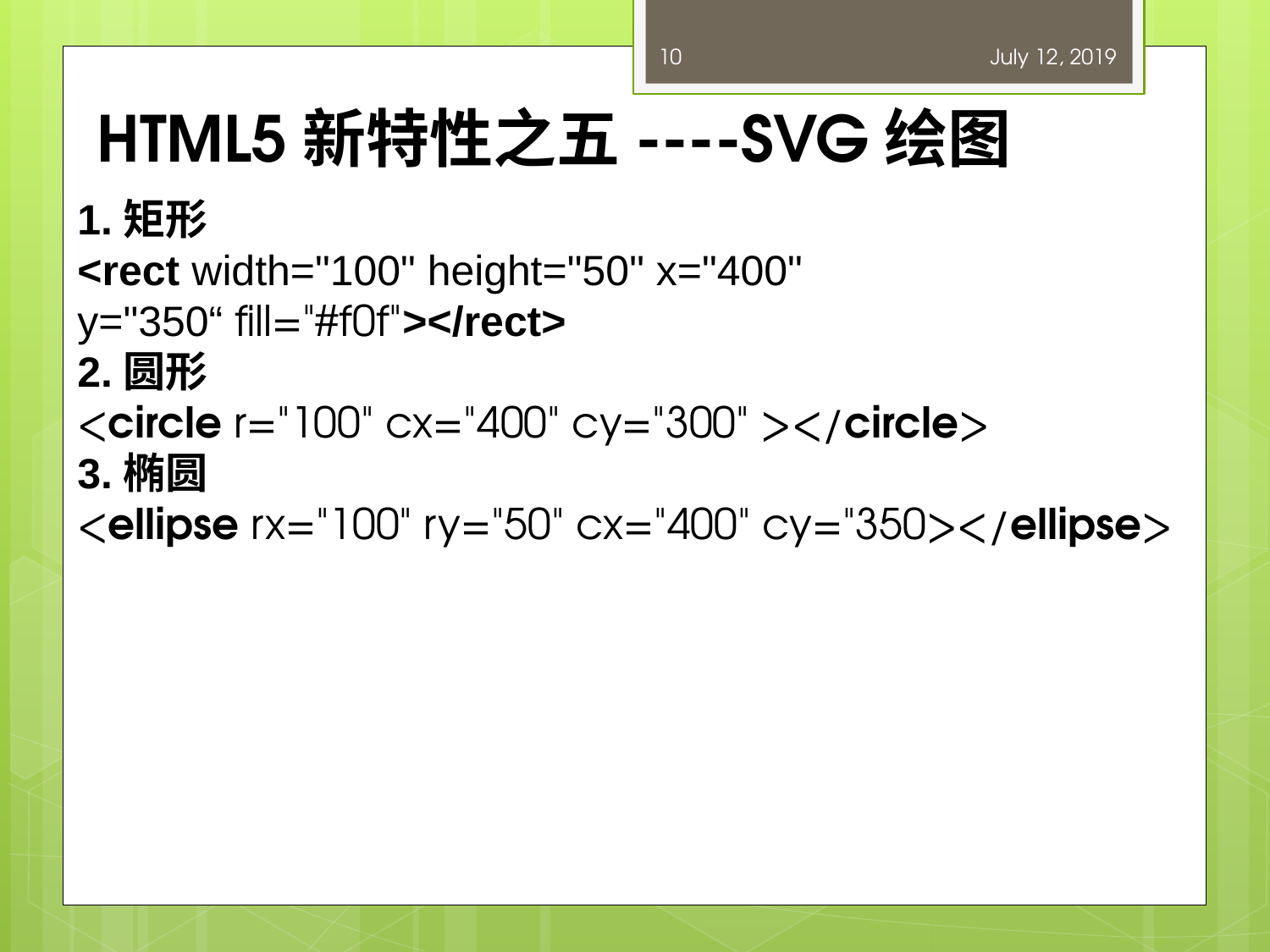

10
July 12, 2019
HTML5新特性之五----SVG绘图
1.矩形
<rect width="100" height="50" x="400" y="350“ fill="#f0f"></rect>
2.圆形
<circle r="100" cx="400" cy="300" ></circle>
3.椭圆
<ellipse rx="100" ry="50" cx="400" cy="350></ellipse>